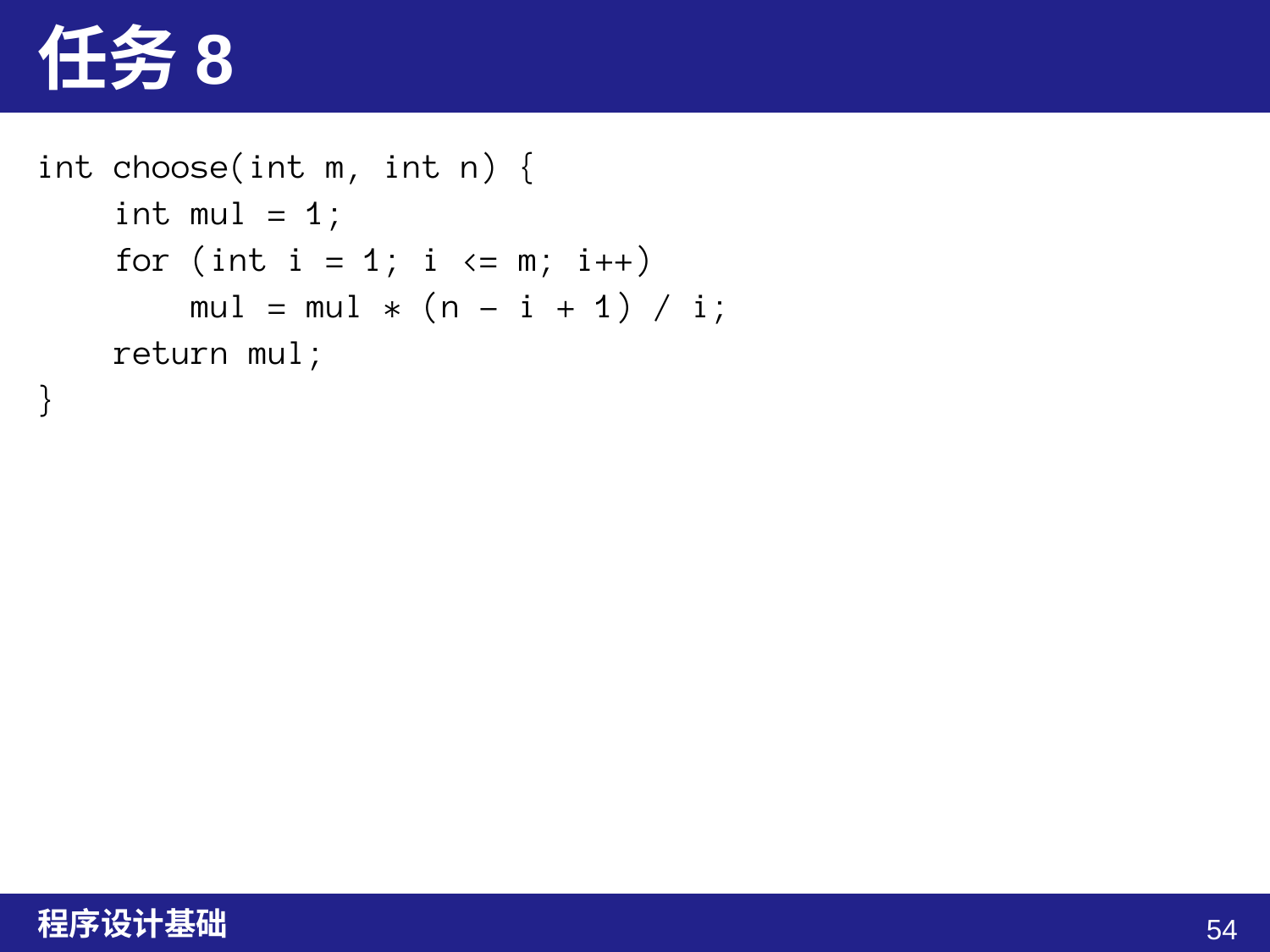

# 任务8
int choose(int m, int n) {
    int mul = 1;
    for (int i = 1; i <= m; i++)
        mul = mul * (n - i + 1) / i;
    return mul;
}